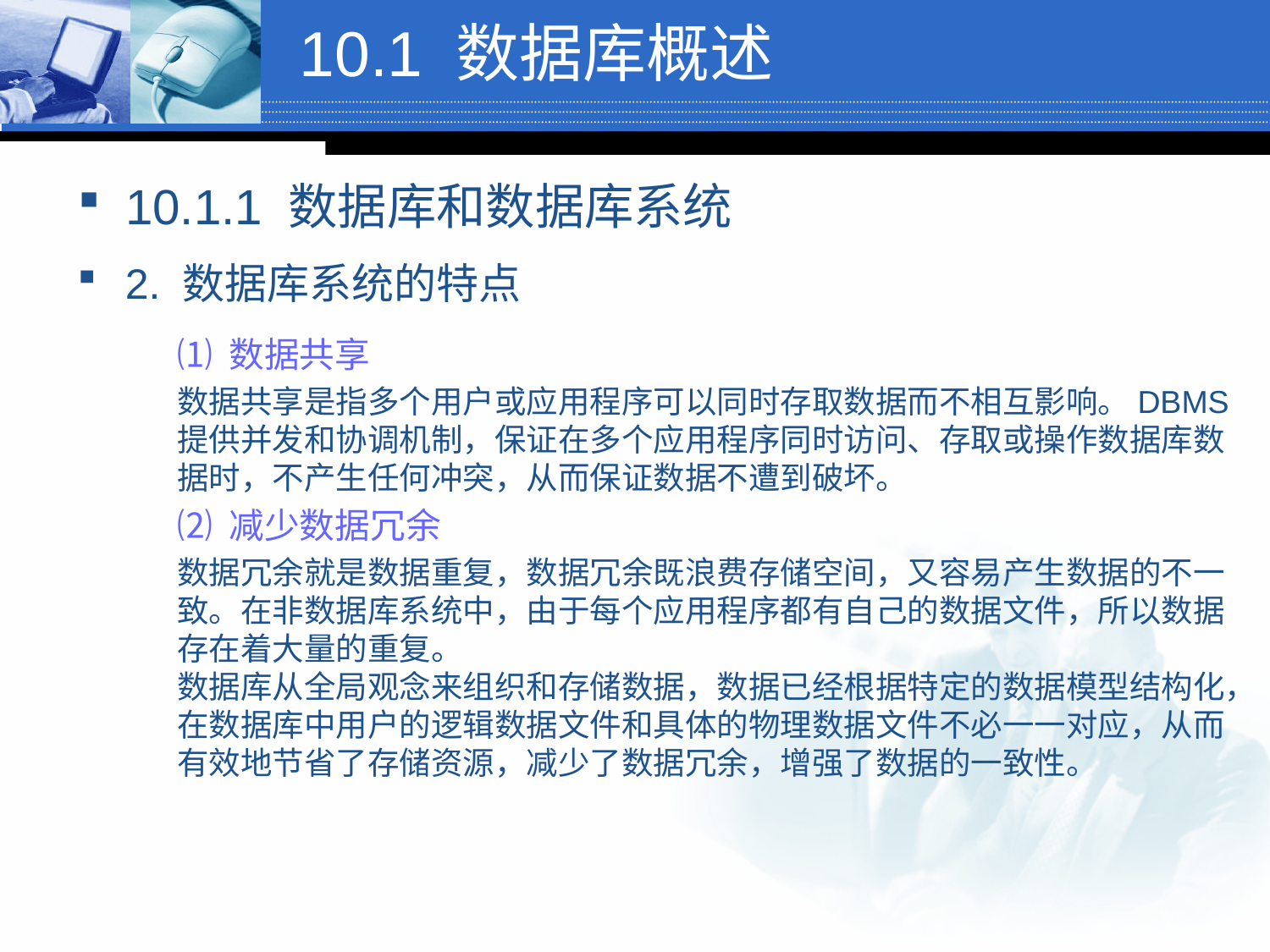

# 10.1 数据库概述
10.1.1 数据库和数据库系统
2. 数据库系统的特点
⑴ 数据共享
数据共享是指多个用户或应用程序可以同时存取数据而不相互影响。DBMS提供并发和协调机制，保证在多个应用程序同时访问、存取或操作数据库数据时，不产生任何冲突，从而保证数据不遭到破坏。
⑵ 减少数据冗余
数据冗余就是数据重复，数据冗余既浪费存储空间，又容易产生数据的不一致。在非数据库系统中，由于每个应用程序都有自己的数据文件，所以数据存在着大量的重复。
数据库从全局观念来组织和存储数据，数据已经根据特定的数据模型结构化，在数据库中用户的逻辑数据文件和具体的物理数据文件不必一一对应，从而有效地节省了存储资源，减少了数据冗余，增强了数据的一致性。